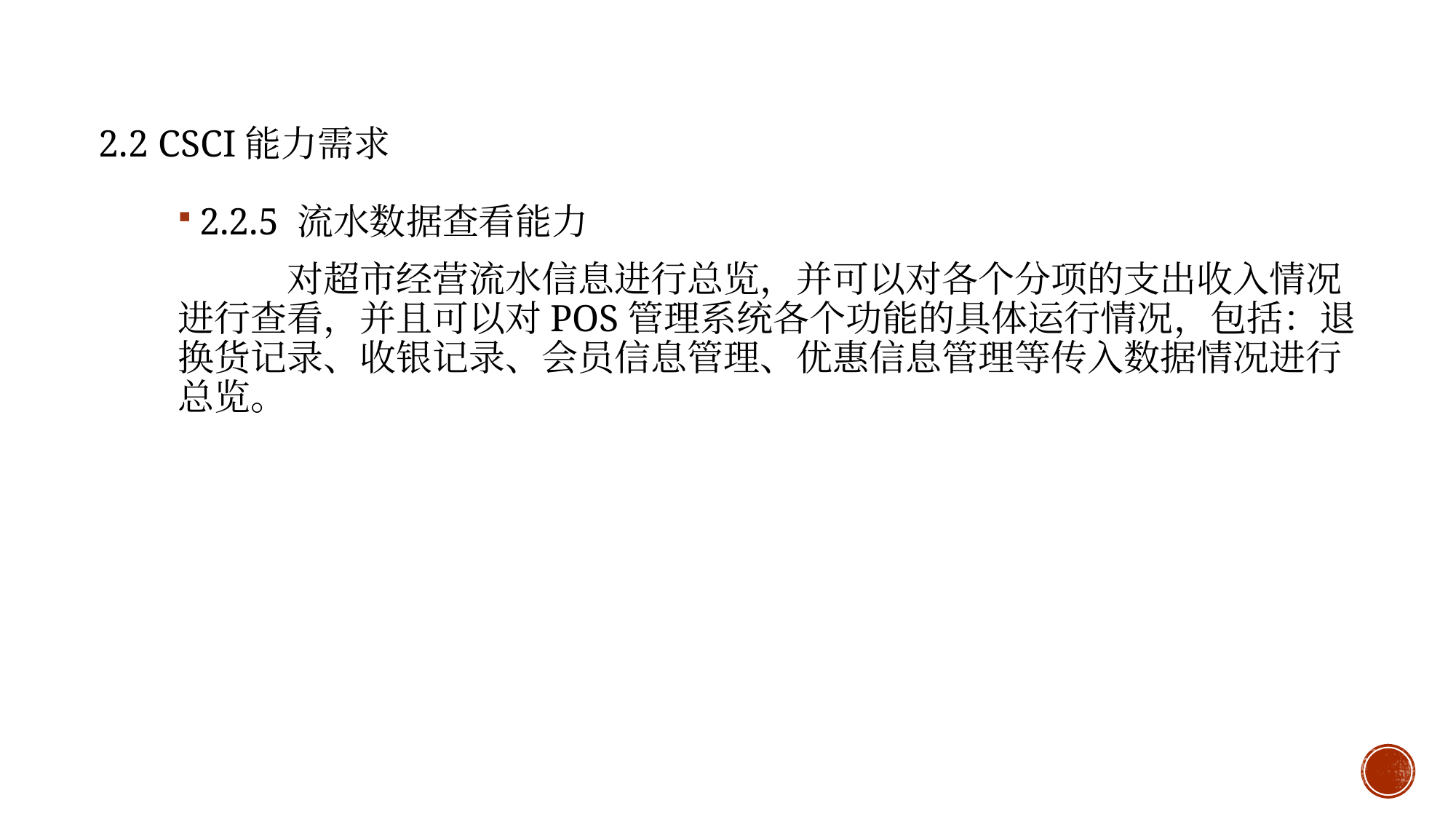

# 2.2 CSCI能力需求
2.2.5 流水数据查看能力
	对超市经营流水信息进行总览，并可以对各个分项的支出收入情况进行查看，并且可以对POS管理系统各个功能的具体运行情况，包括：退换货记录、收银记录、会员信息管理、优惠信息管理等传入数据情况进行总览。